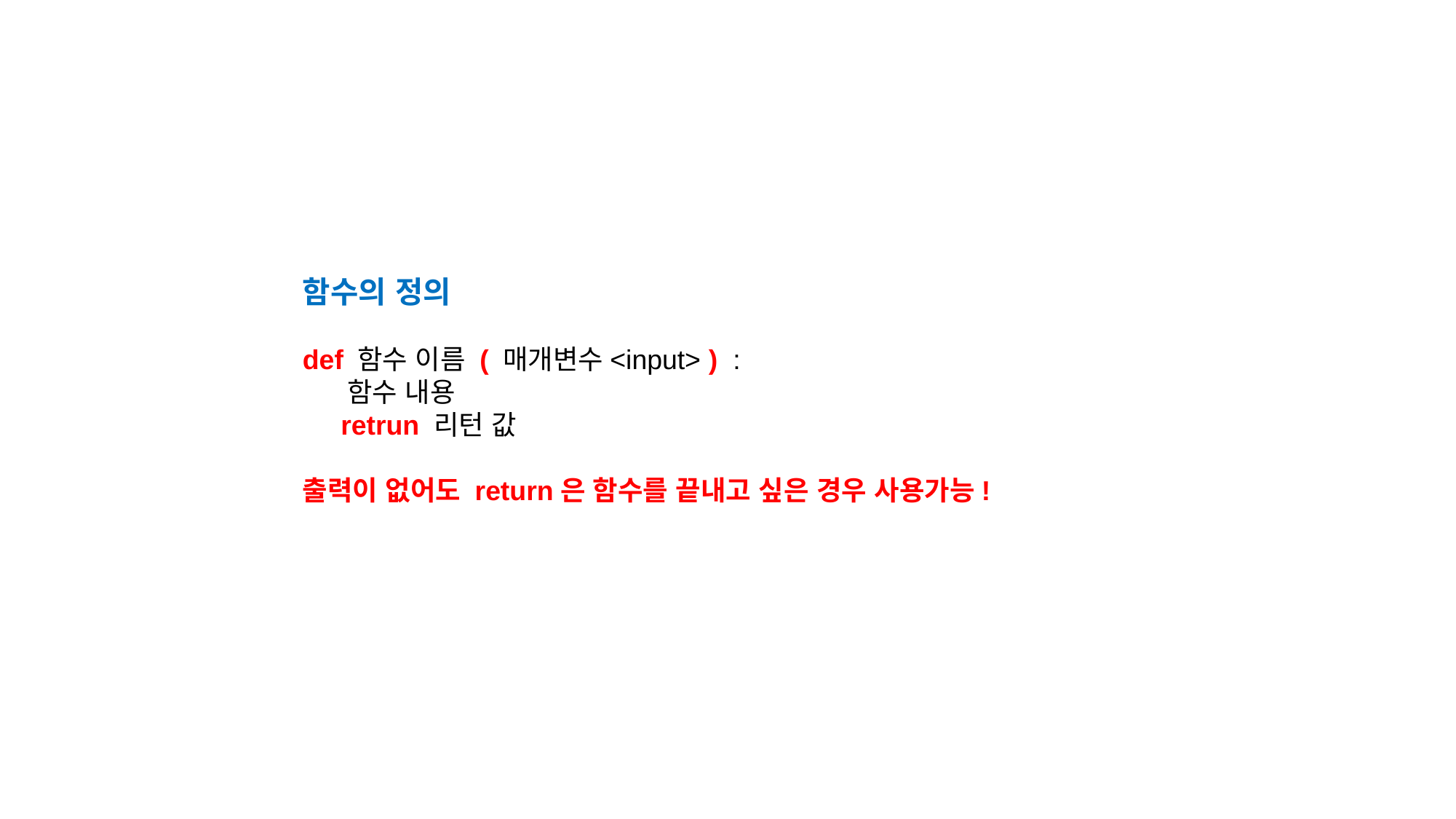

함수의 정의

def 함수 이름 ( 매개변수<input> )  :
     함수 내용
     retrun 리턴 값

출력이 없어도 return은 함수를 끝내고 싶은 경우 사용가능!